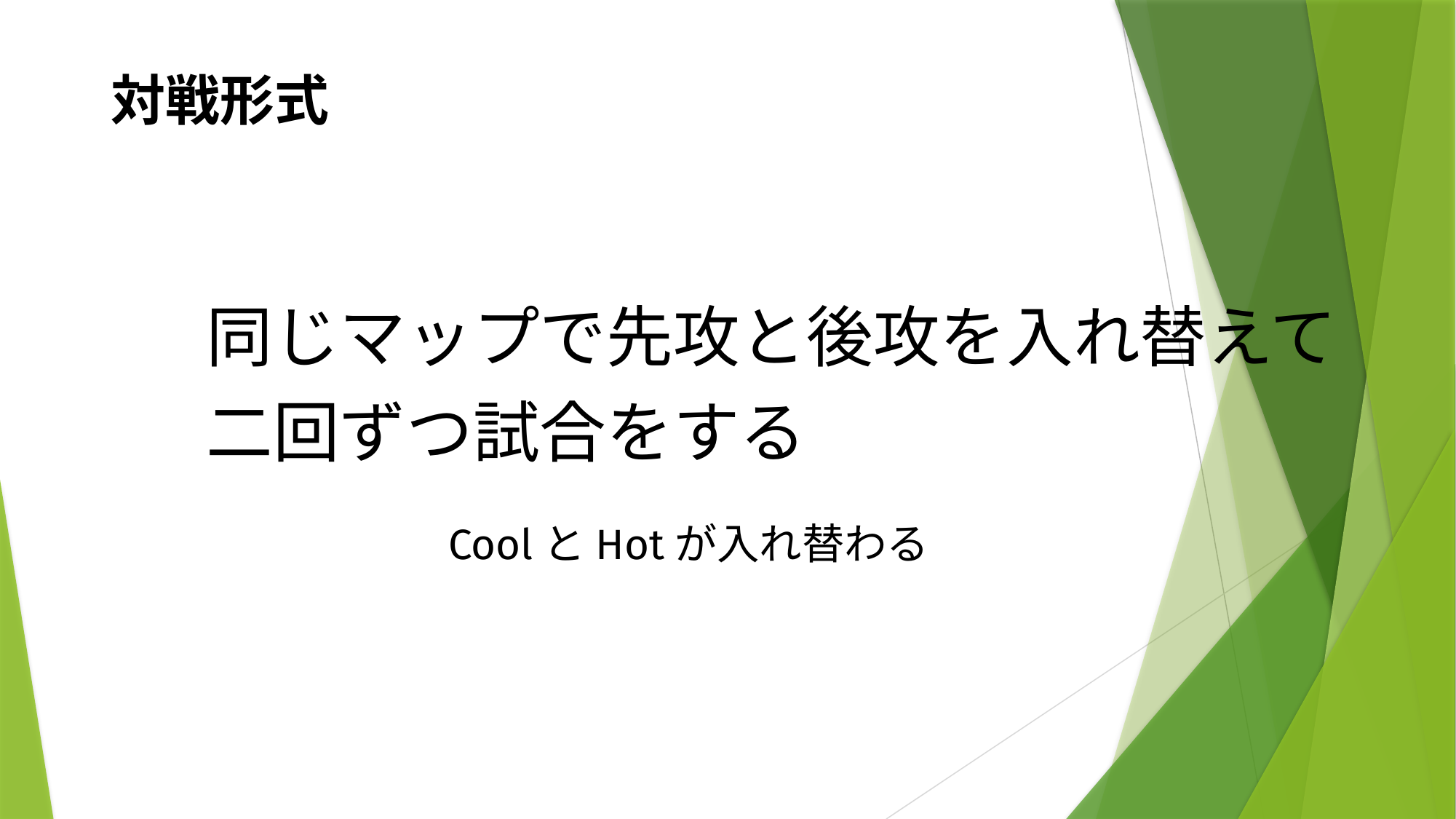

# 対戦形式
同じマップで先攻と後攻を入れ替えて
二回ずつ試合をする
CoolとHotが入れ替わる